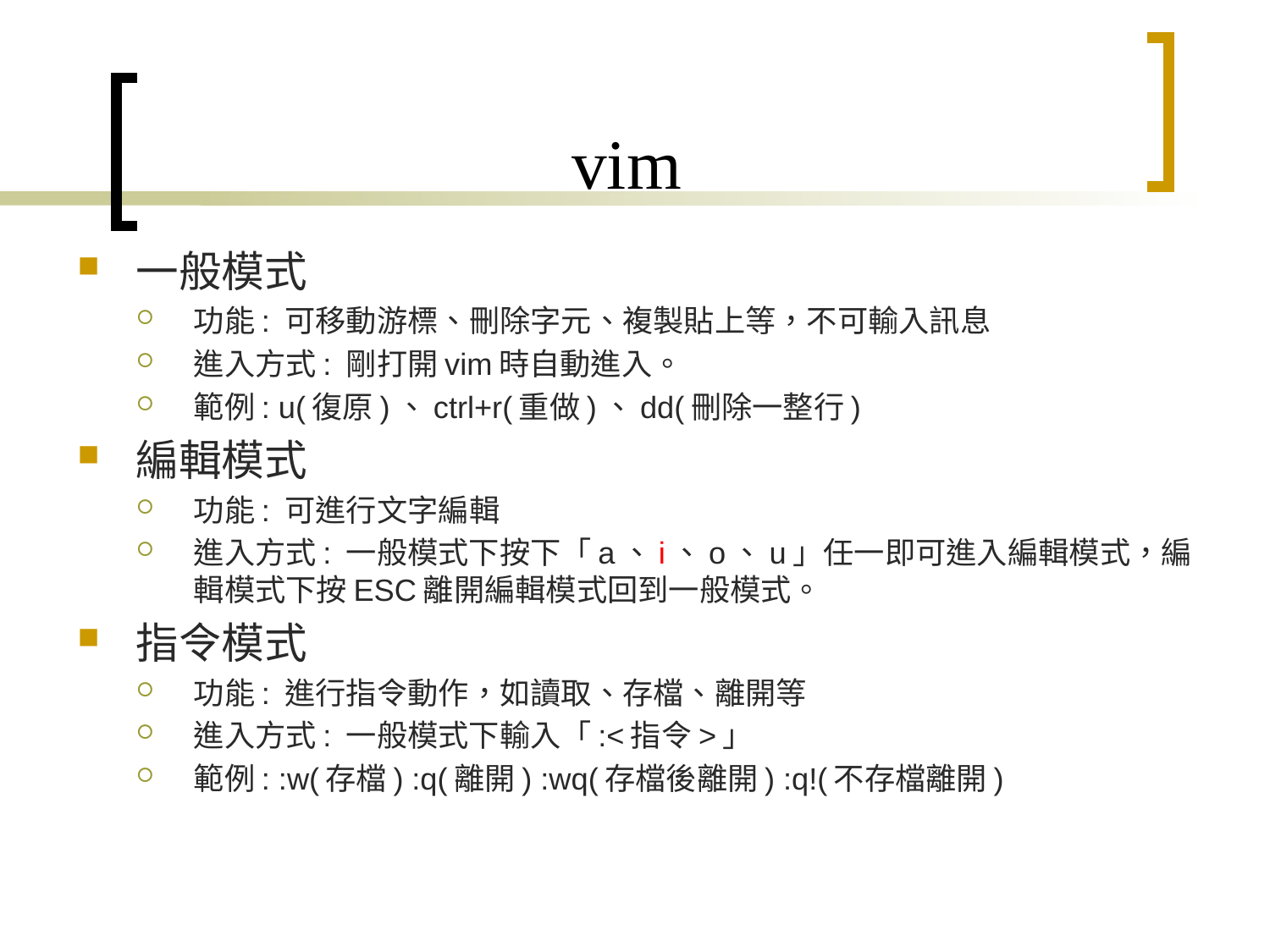

# vim

一般模式
功能: 可移動游標、刪除字元、複製貼上等，不可輸入訊息
進入方式: 剛打開vim時自動進入。
範例: u(復原)、ctrl+r(重做)、dd(刪除一整行)
編輯模式
功能: 可進行文字編輯
進入方式: 一般模式下按下「a、i、o、u」任一即可進入編輯模式，編輯模式下按ESC離開編輯模式回到一般模式。
指令模式
功能: 進行指令動作，如讀取、存檔、離開等
進入方式: 一般模式下輸入「:<指令>」
範例: :w(存檔) :q(離開) :wq(存檔後離開) :q!(不存檔離開)